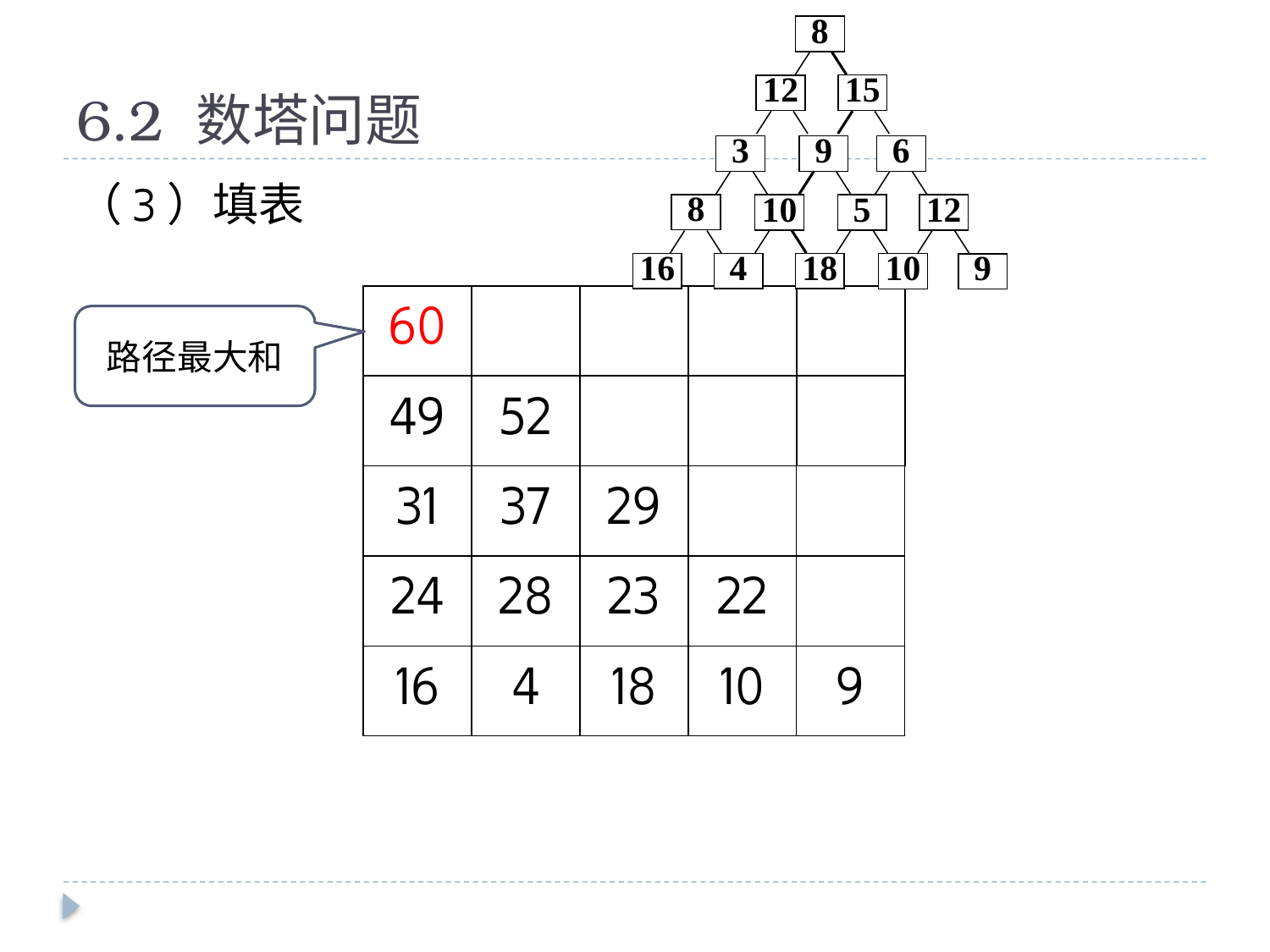

8

15
12

3
9
6

8
10
12
5

16
4
18
10
9
# 6.2 数塔问题
（3）填表

| 60 |  |  |  |  |
| --- | --- | --- | --- | --- |
| 49 | 52 |  |  |  |
| 31 | 37 | 29 |  |  |
| 24 | 28 | 23 | 22 |  |
| 16 | 4 | 18 | 10 | 9 |
路径最大和